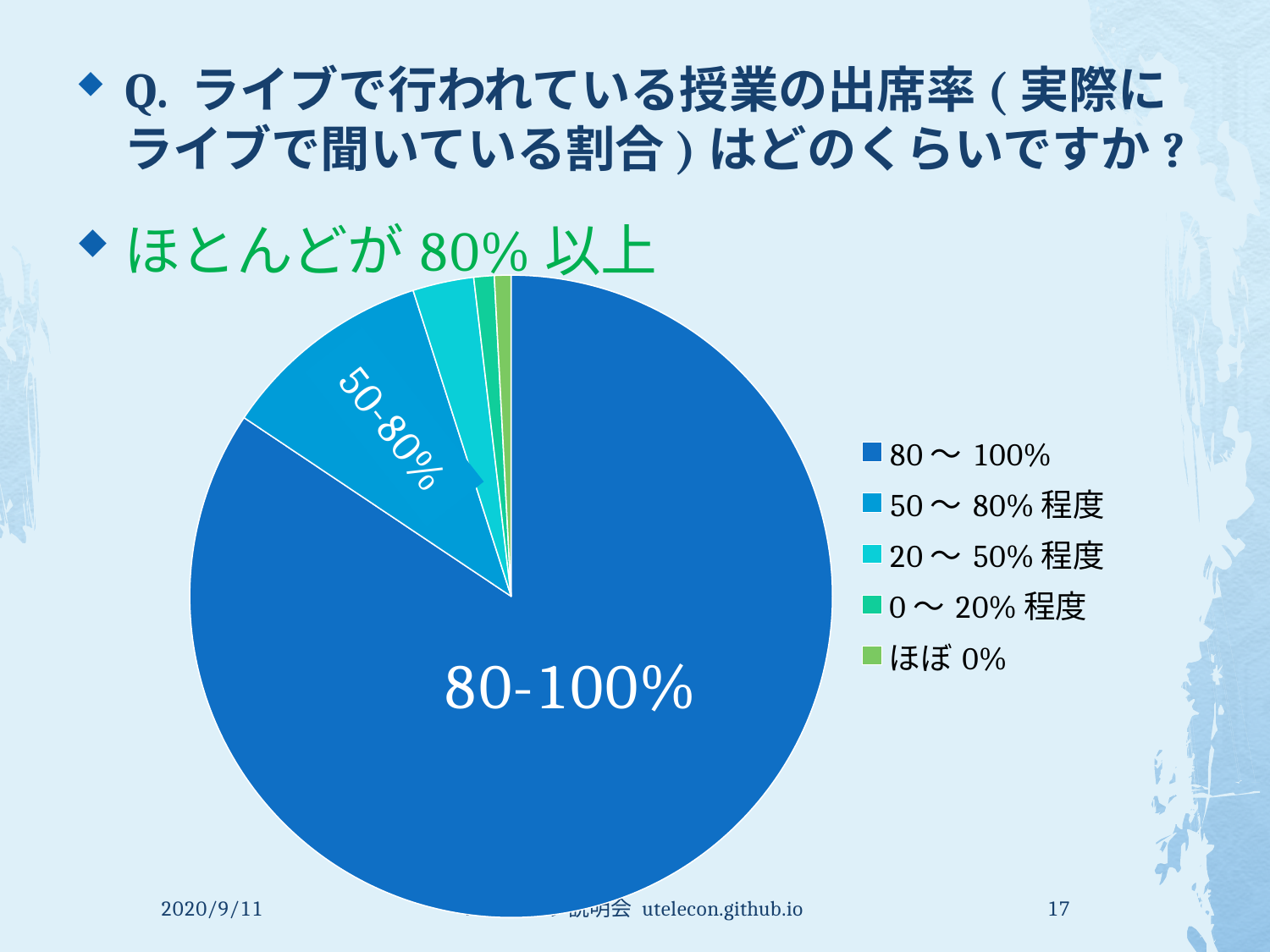

# Q. ライブで行われている授業の出席率(実際にライブで聞いている割合)はどのくらいですか?
ほとんどが80%以上

### Chart

| Category |  |
|---|---|
| 80〜100% | 4037.0 |
| 50〜80%程度 | 511.0 |
| 20〜50%程度 | 147.0 |
| 0〜20%程度 | 49.0 |
| ほぼ0% | 40.0 |
50-80%
80-100%
2020/9/11
Aセメスタ説明会 utelecon.github.io
17